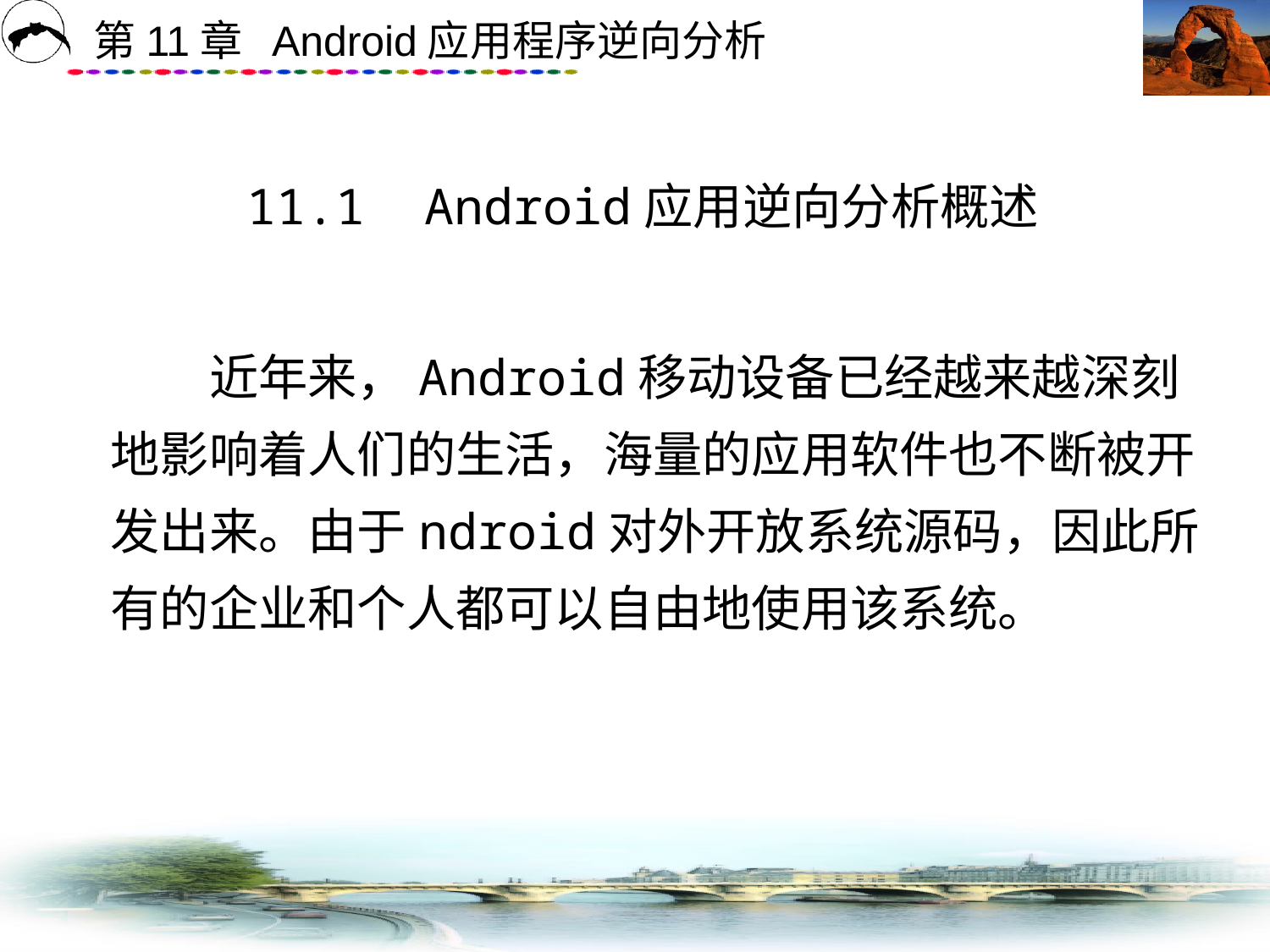

# 11.1  Android应用逆向分析概述
　　近年来，Android移动设备已经越来越深刻地影响着人们的生活，海量的应用软件也不断被开发出来。由于ndroid对外开放系统源码，因此所有的企业和个人都可以自由地使用该系统。